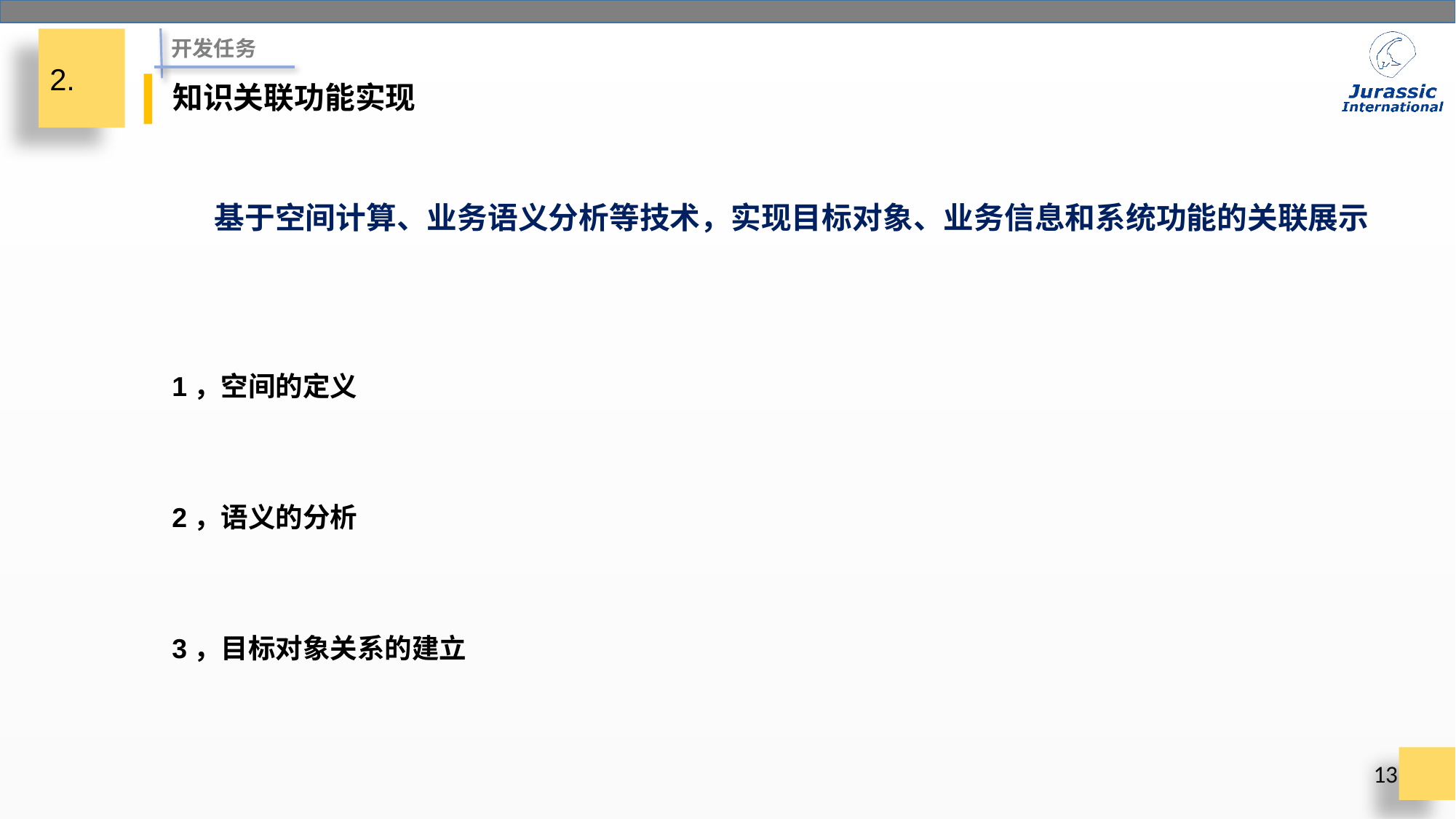

开发任务
2.
知识关联功能实现
基于空间计算、业务语义分析等技术，实现目标对象、业务信息和系统功能的关联展示
1，空间的定义

2，语义的分析

3，目标对象关系的建立